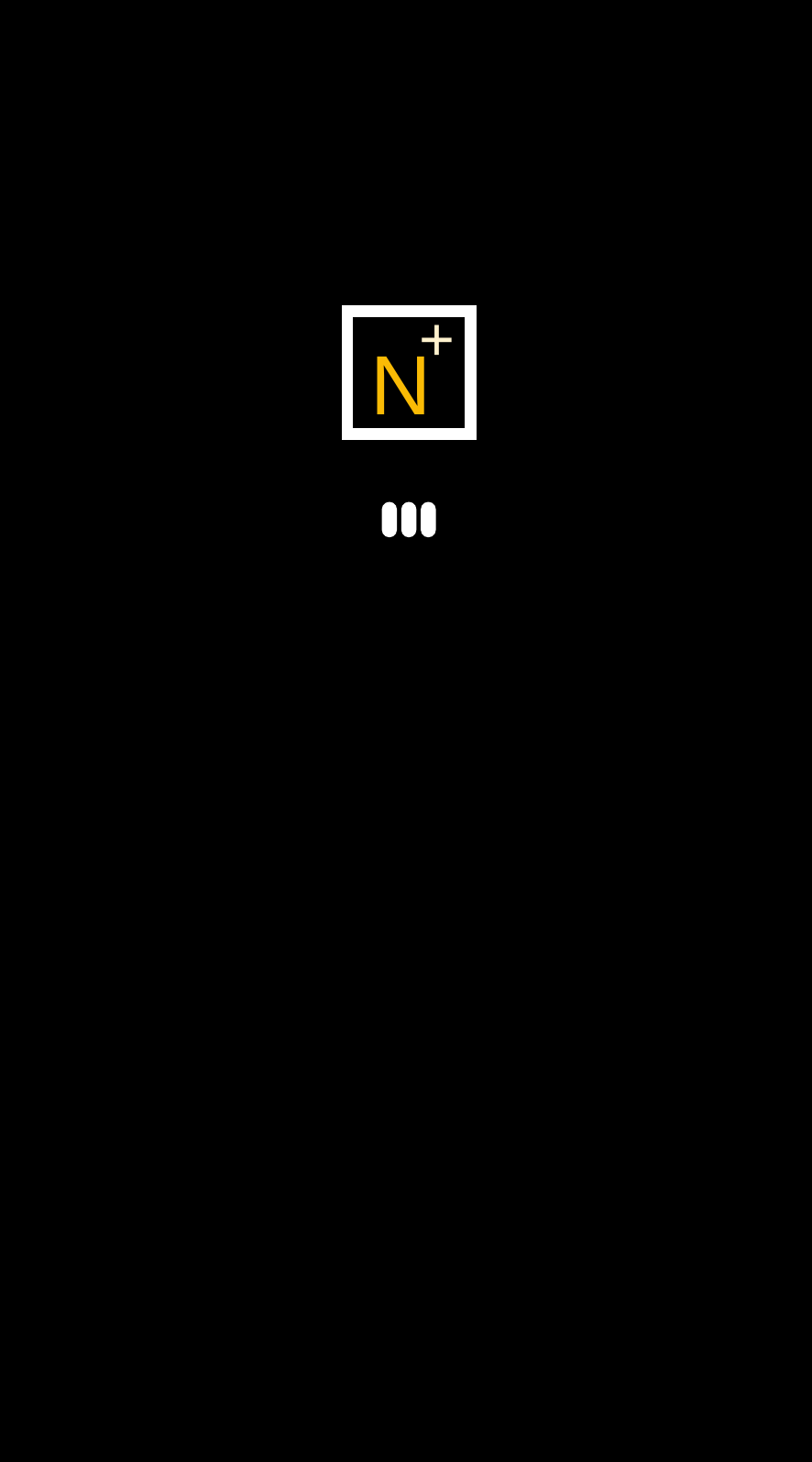

更新
准备完成

N+OS新版本更新
Ver Beta A1
我们需要重启以进行下一步
+

重启
N